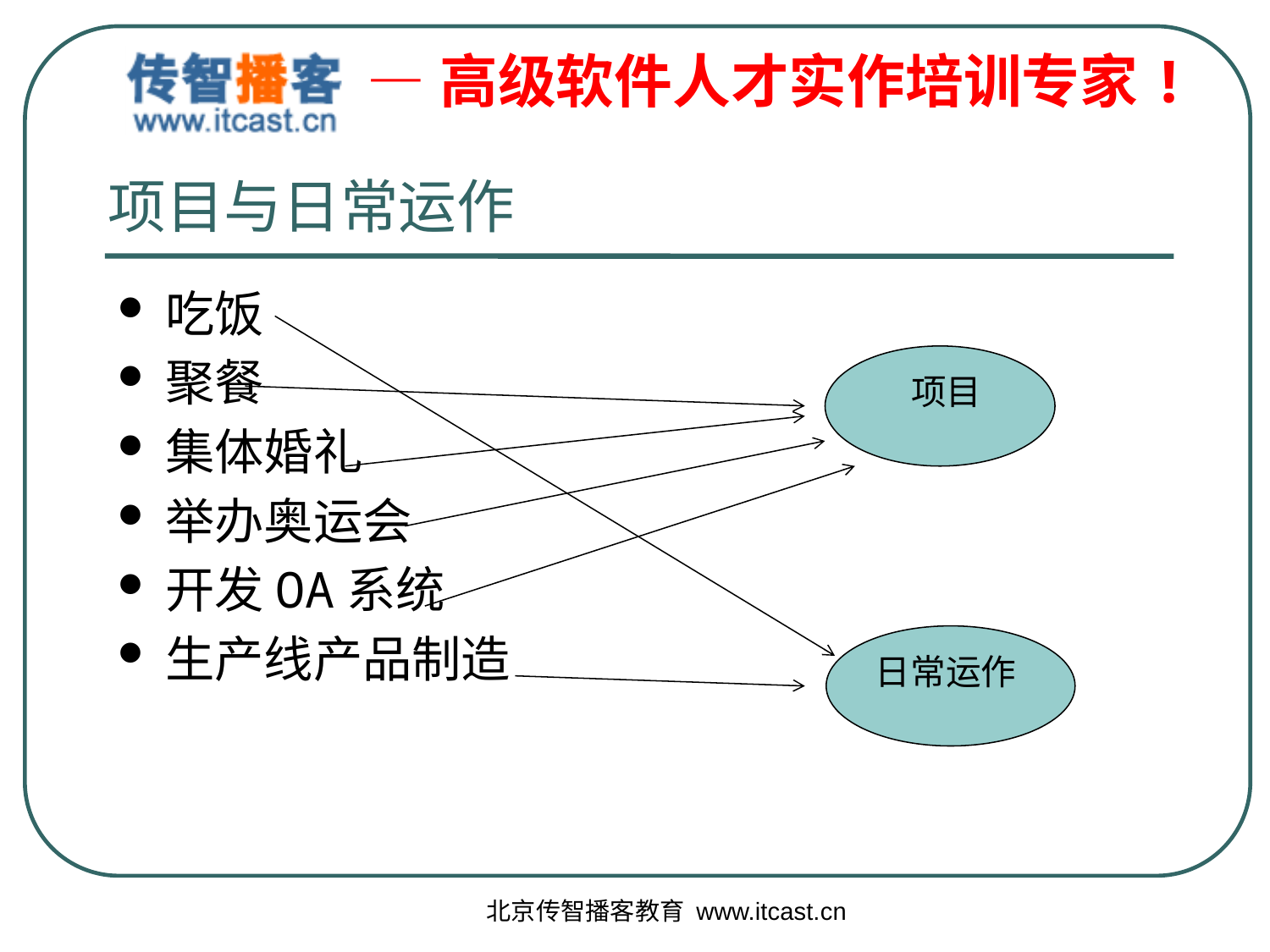

# 项目与日常运作
吃饭
聚餐
集体婚礼
举办奥运会
开发OA系统
生产线产品制造
    项目
日常运作
北京传智播客教育 www.itcast.cn